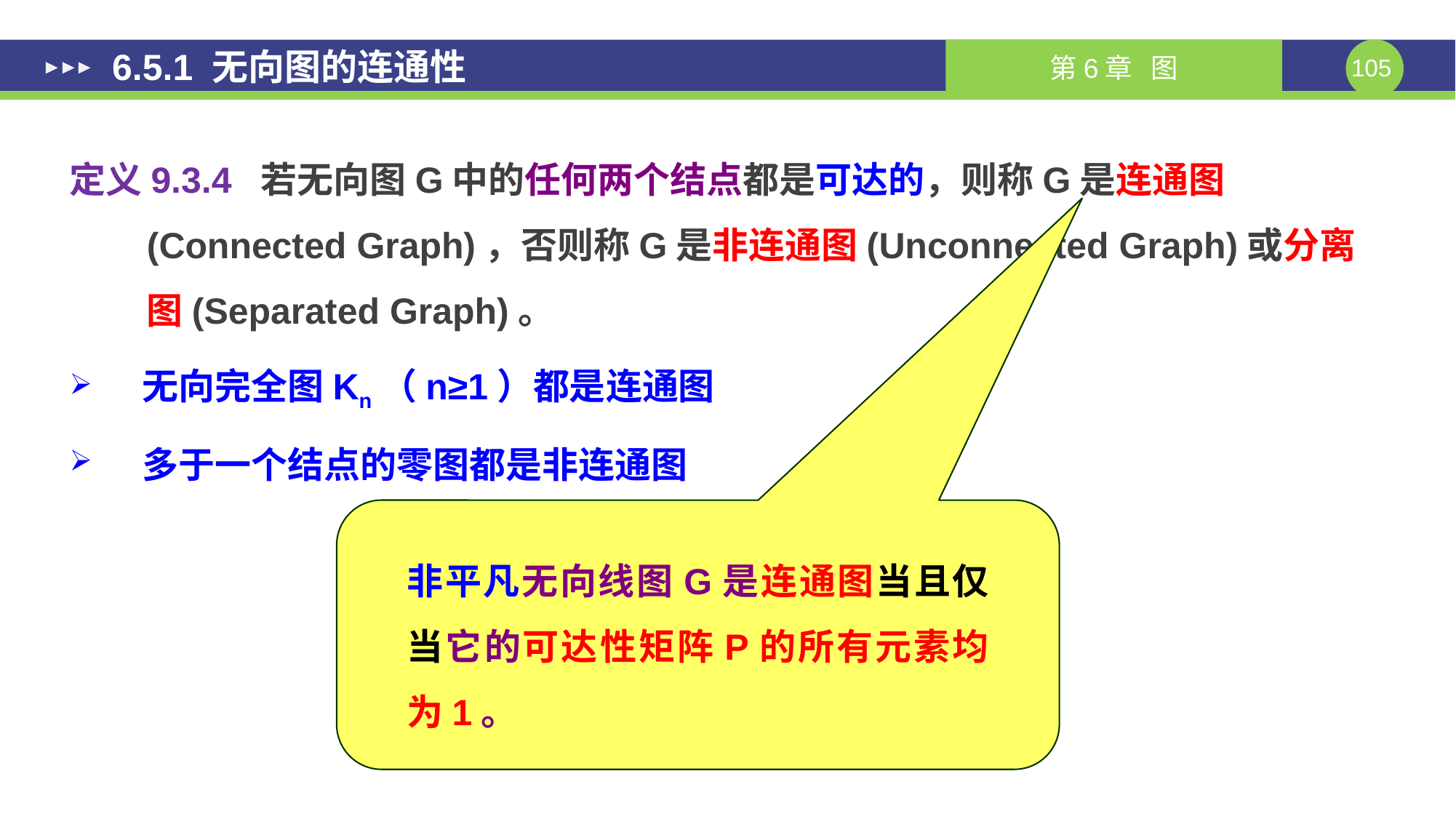

6.5.1 无向图的连通性
定义9.3.4  若无向图G中的任何两个结点都是可达的，则称G是连通图(Connected Graph)，否则称G是非连通图(Unconnected Graph)或分离图(Separated Graph)。
无向完全图Kn（n≥1）都是连通图
多于一个结点的零图都是非连通图
非平凡无向线图G是连通图当且仅当它的可达性矩阵P的所有元素均为1。